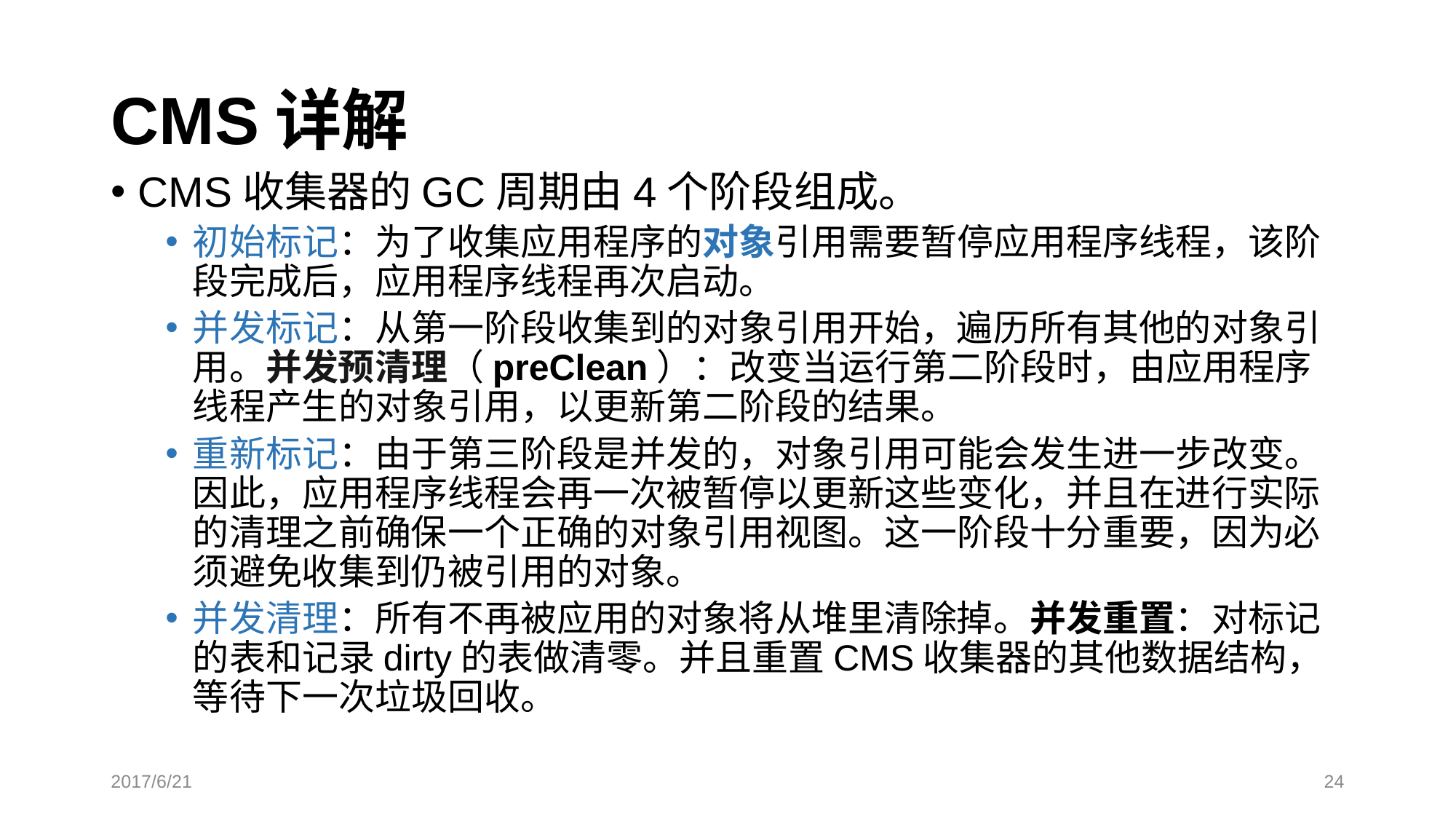

# CMS详解
CMS收集器的GC周期由4个阶段组成。
初始标记：为了收集应用程序的对象引用需要暂停应用程序线程，该阶段完成后，应用程序线程再次启动。
并发标记：从第一阶段收集到的对象引用开始，遍历所有其他的对象引用。并发预清理（preClean）：改变当运行第二阶段时，由应用程序线程产生的对象引用，以更新第二阶段的结果。
重新标记：由于第三阶段是并发的，对象引用可能会发生进一步改变。因此，应用程序线程会再一次被暂停以更新这些变化，并且在进行实际的清理之前确保一个正确的对象引用视图。这一阶段十分重要，因为必须避免收集到仍被引用的对象。
并发清理：所有不再被应用的对象将从堆里清除掉。并发重置：对标记的表和记录dirty的表做清零。并且重置CMS收集器的其他数据结构，等待下一次垃圾回收。

2017/6/21
24